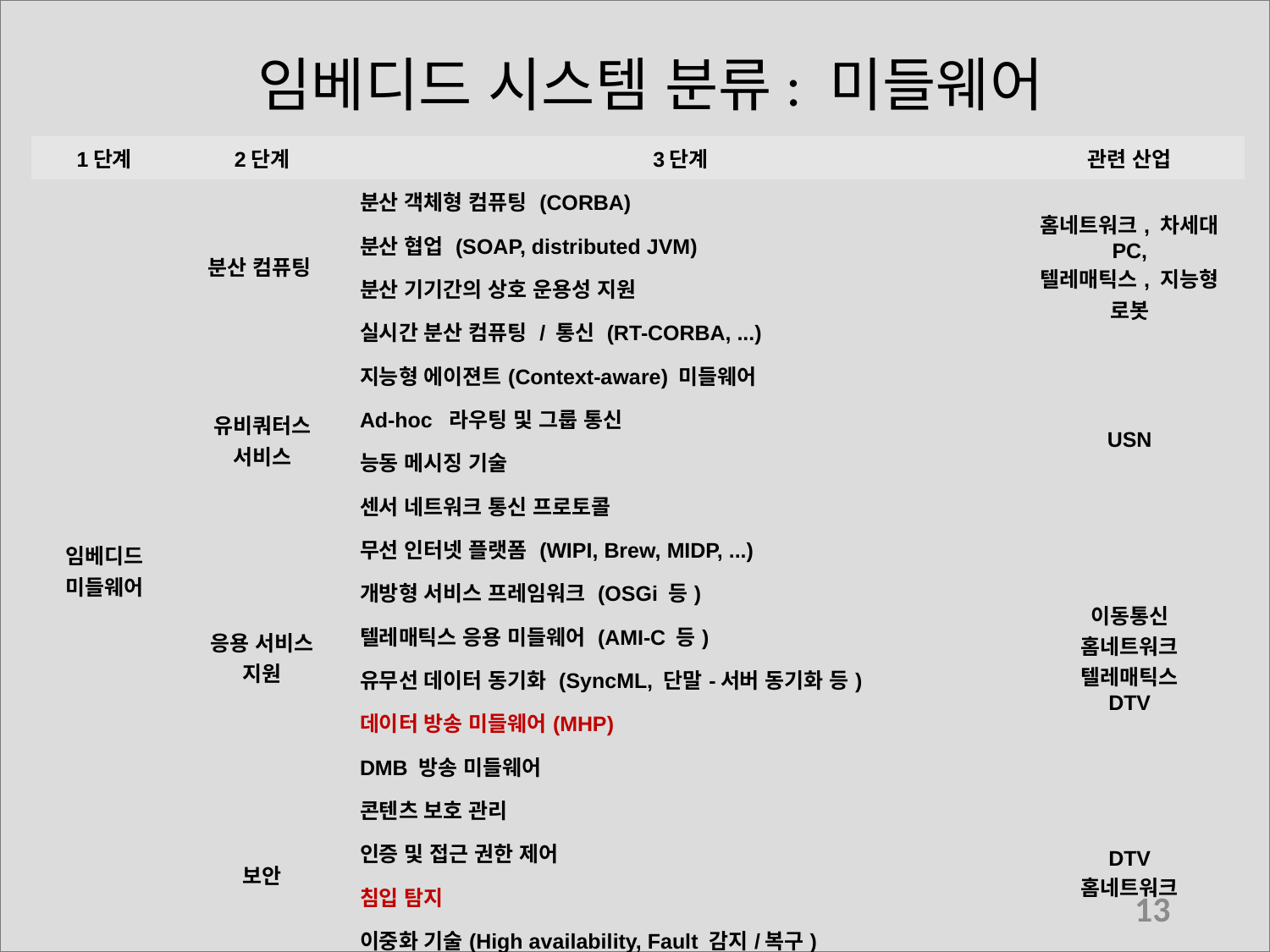

# 임베디드 시스템 분류: 미들웨어
| 1단계 | 2단계 | 3단계 | 관련 산업 |
| --- | --- | --- | --- |
| 임베디드 미들웨어 | 분산 컴퓨팅 | 분산 객체형 컴퓨팅 (CORBA) | 홈네트워크, 차세대 PC, 텔레매틱스, 지능형 로봇 |
|  |  | 분산 협업 (SOAP, distributed JVM) |  |
|  |  | 분산 기기간의 상호 운용성 지원 |  |
|  |  | 실시간 분산 컴퓨팅 / 통신 (RT-CORBA, ...) |  |
|  | 유비쿼터스 서비스 | 지능형 에이젼트(Context-aware) 미들웨어 | USN |
|  |  | Ad-hoc  라우팅 및 그룹 통신 |  |
|  |  | 능동 메시징 기술 |  |
|  |  | 센서 네트워크 통신 프로토콜 |  |
|  | 응용 서비스 지원 | 무선 인터넷 플랫폼 (WIPI, Brew, MIDP, ...) | 이동통신 홈네트워크 텔레매틱스 DTV |
|  |  | 개방형 서비스 프레임워크 (OSGi 등) |  |
|  |  | 텔레매틱스 응용 미들웨어 (AMI-C 등) |  |
|  |  | 유무선 데이터 동기화 (SyncML, 단말-서버 동기화 등) |  |
|  |  | 데이터 방송 미들웨어(MHP) |  |
|  |  | DMB 방송 미들웨어 |  |
|  | 보안 | 콘텐츠 보호 관리 | DTV 홈네트워크 |
|  |  | 인증 및 접근 권한 제어 |  |
|  |  | 침입 탐지 |  |
|  |  | 이중화 기술(High availability, Fault 감지/복구) |  |

13